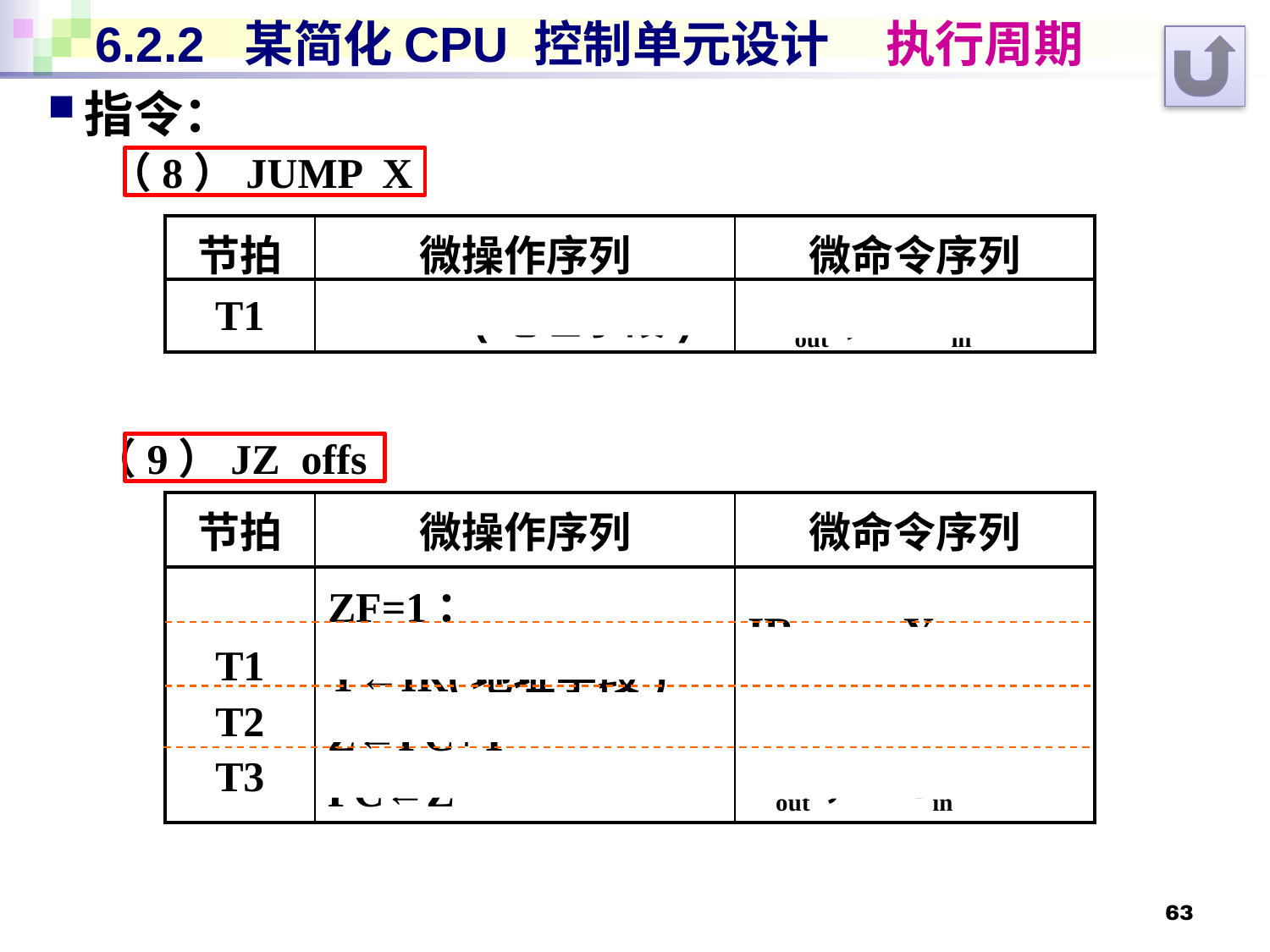

# 6.2.2  某简化CPU 控制单元设计     执行周期

指令：
（8）JUMP  X

| 节拍 | 微操作序列 | 微命令序列 |
| --- | --- | --- |
| T1 | PC←IR(地址字段) | IRout ，PCin |

（9）JZ  offs

| 节拍 | 微操作序列 | 微命令序列 |
| --- | --- | --- |
| T1 T2 T3 | ZF=1： Y←IR(地址字段) Z←PC+Y PC←Z | IRout ，Yin PCout ，ADD Zout ，PCin |

63